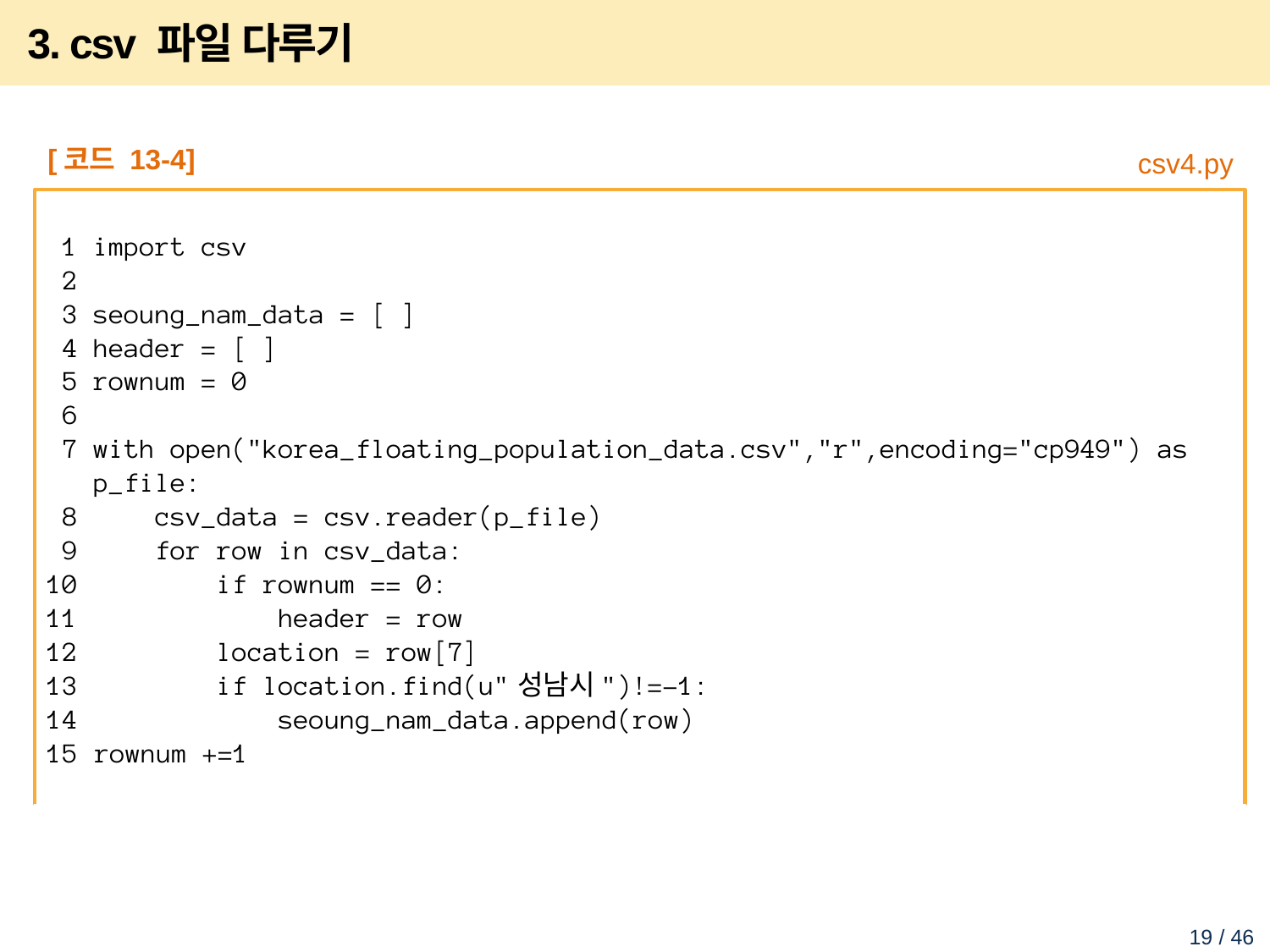

# 3. csv 파일 다루기

[코드 13-4]
csv4.py
 1 import csv
 2
 3 seoung_nam_data = [ ]
 4 header = [ ]
 5 rownum = 0
 6
 7 with open("korea_floating_population_data.csv","r",encoding="cp949") as
   p_file:
 8     csv_data = csv.reader(p_file)
 9     for row in csv_data:
10         if rownum == 0:
11             header = row
12         location = row[7]
13         if location.find(u"성남시")!=-1:
14             seoung_nam_data.append(row)
rownum +=1